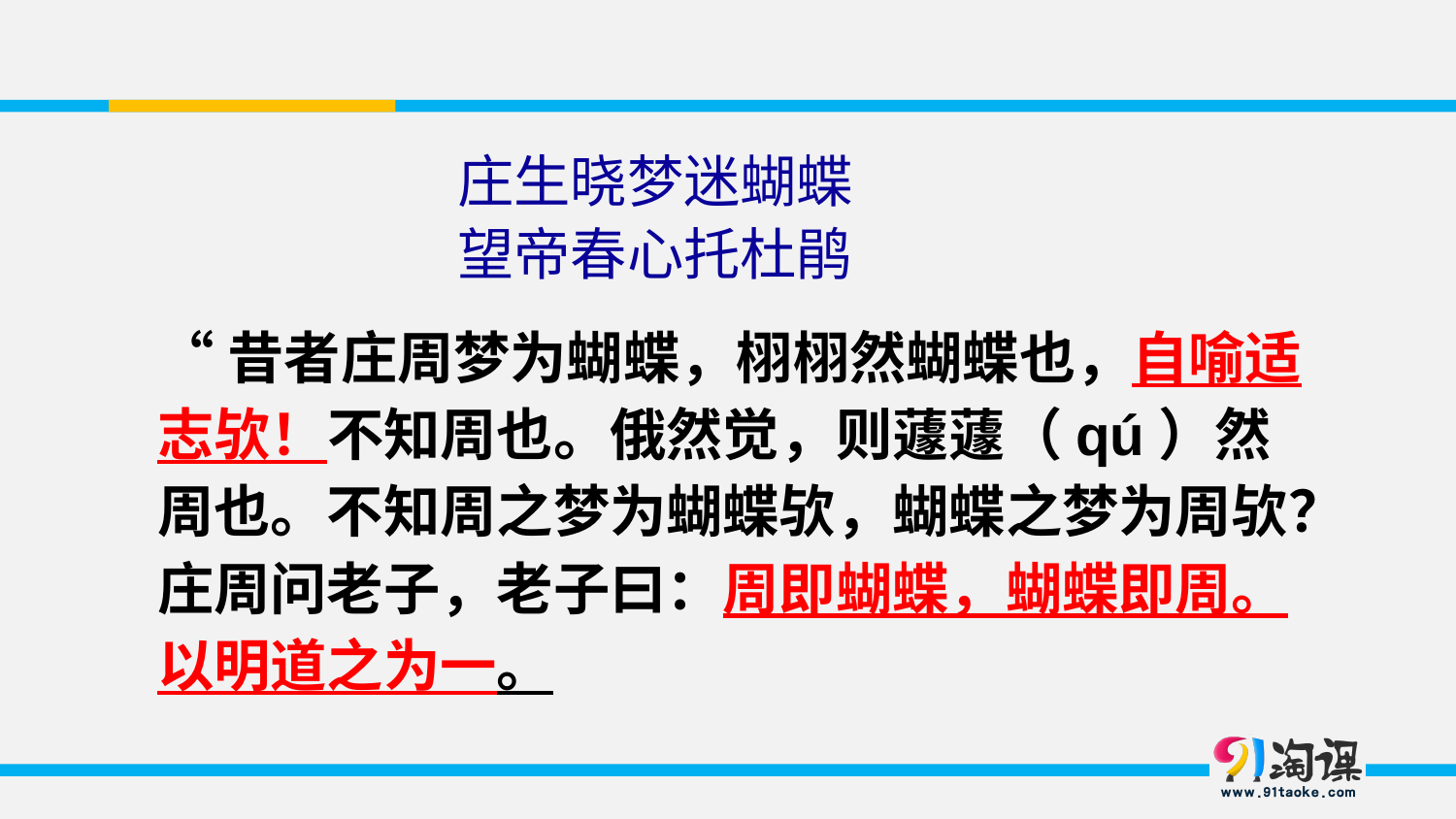

庄生晓梦迷蝴蝶
望帝春心托杜鹃
“昔者庄周梦为蝴蝶，栩栩然蝴蝶也，自喻适志欤！不知周也。俄然觉，则蘧蘧（qú）然周也。不知周之梦为蝴蝶欤，蝴蝶之梦为周欤？庄周问老子，老子曰：周即蝴蝶，蝴蝶即周。以明道之为一。